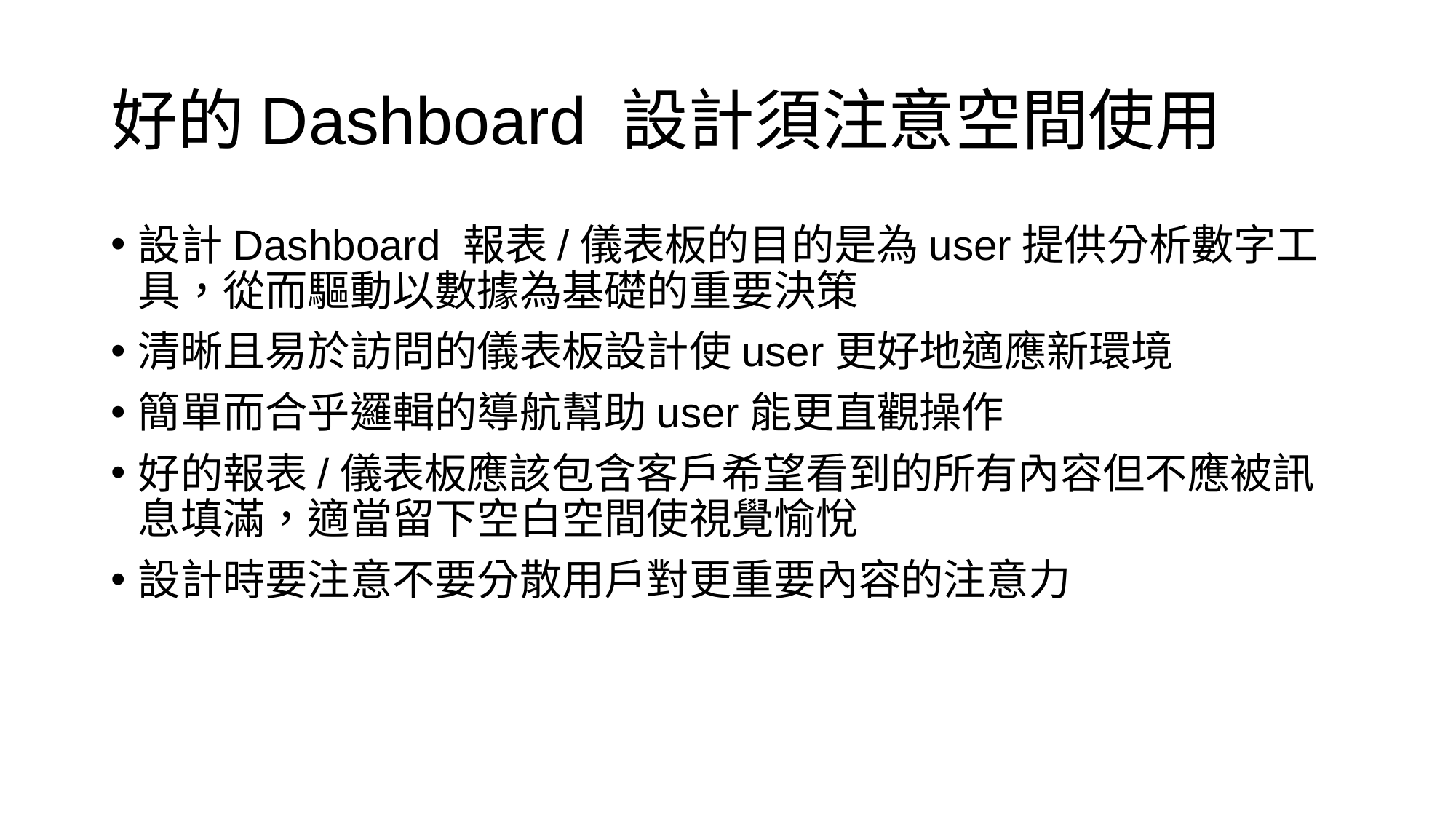

# 好的Dashboard 設計須注意空間使用
設計Dashboard 報表/儀表板的目的是為user提供分析數字工具，從而驅動以數據為基礎的重要決策
清晰且易於訪問的儀表板設計使user更好地適應新環境
簡單而合乎邏輯的導航幫助user能更直觀操作
好的報表/儀表板應該包含客戶希望看到的所有內容但不應被訊息填滿，適當留下空白空間使視覺愉悅
設計時要注意不要分散用戶對更重要內容的注意力